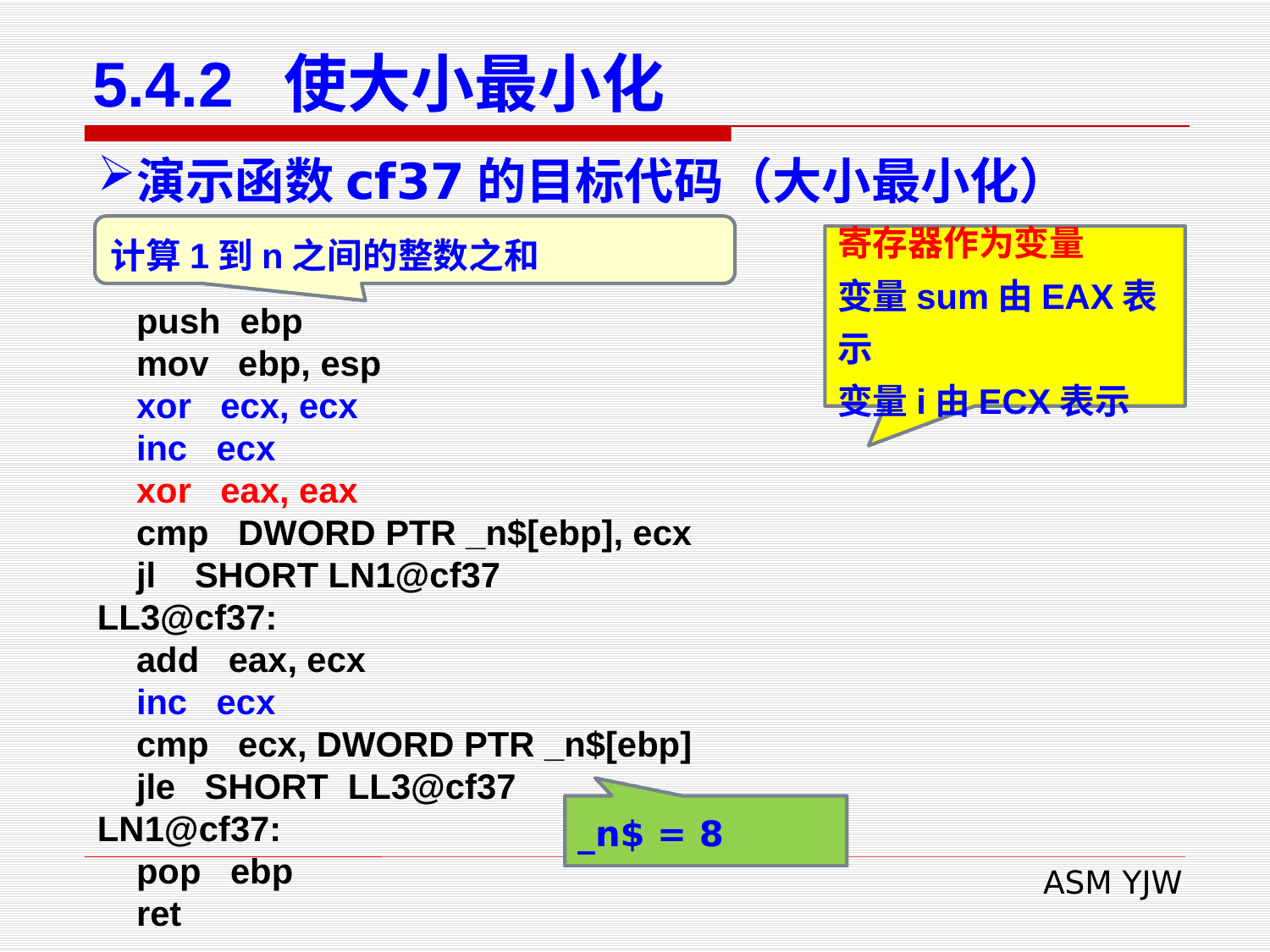

# 5.4.2  使大小最小化
演示函数cf37的目标代码（大小最小化）
计算1到n之间的整数之和
寄存器作为变量
变量sum由EAX表示
变量i由ECX表示
    push  ebp
    mov   ebp, esp
    xor   ecx, ecx
    inc   ecx
    xor   eax, eax
    cmp   DWORD PTR _n$[ebp], ecx
    jl    SHORT LN1@cf37
LL3@cf37:
    add   eax, ecx
    inc   ecx
    cmp   ecx, DWORD PTR _n$[ebp]
    jle   SHORT  LL3@cf37
LN1@cf37:
    pop   ebp
    ret
_n$ = 8